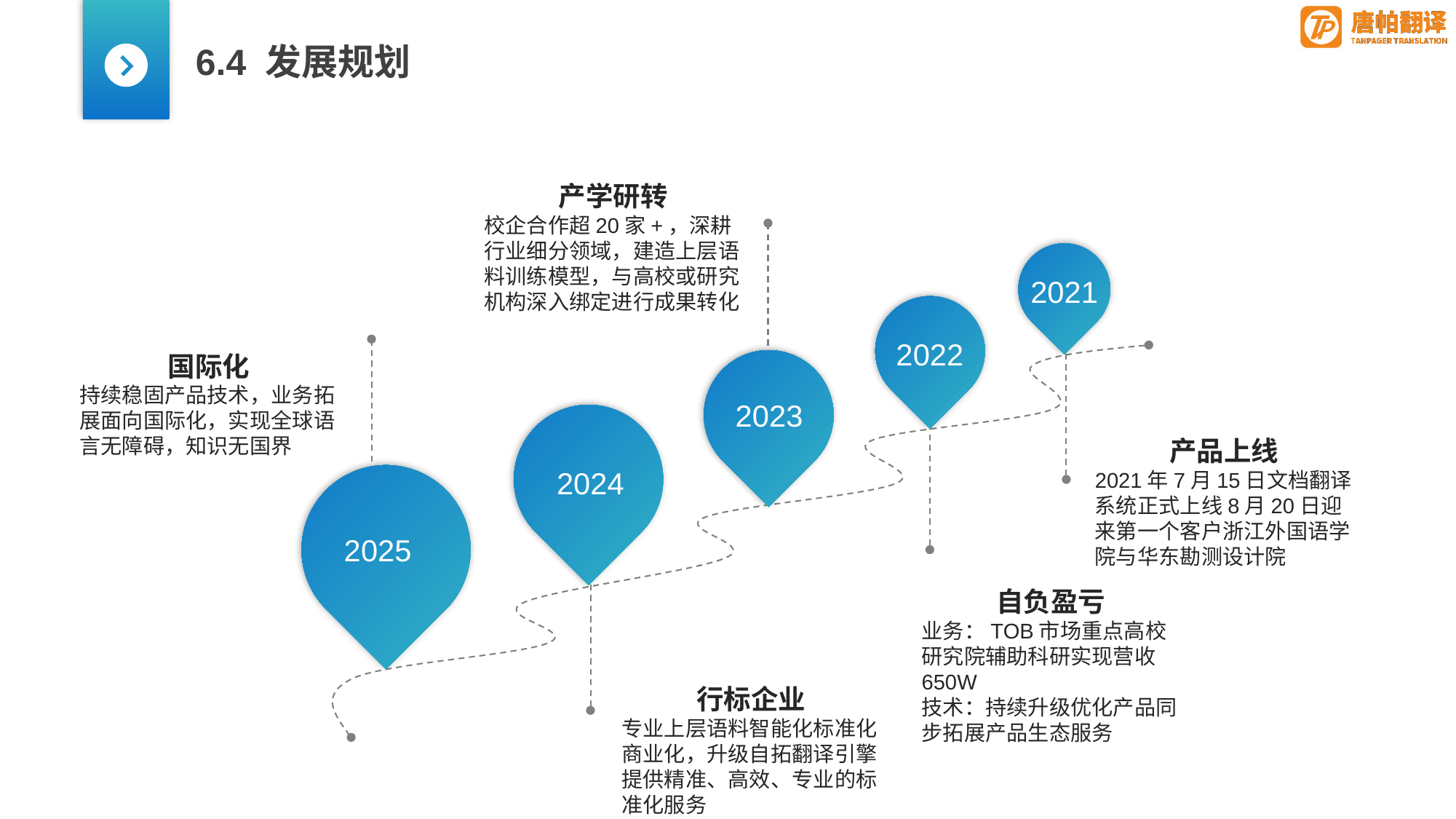

6.4 发展规划
产学研转
校企合作超20家+，深耕行业细分领域，建造上层语料训练模型，与高校或研究机构深入绑定进行成果转化

2021

2022

国际化
持续稳固产品技术，业务拓展面向国际化，实现全球语言无障碍，知识无国界

2023

2024

产品上线
2021年7月15日文档翻译系统正式上线8月20日迎来第一个客户浙江外国语学院与华东勘测设计院

2025

自负盈亏
业务：TOB市场重点高校研究院辅助科研实现营收650W
技术：持续升级优化产品同步拓展产品生态服务
行标企业
专业上层语料智能化标准化商业化，升级自拓翻译引擎提供精准、高效、专业的标准化服务